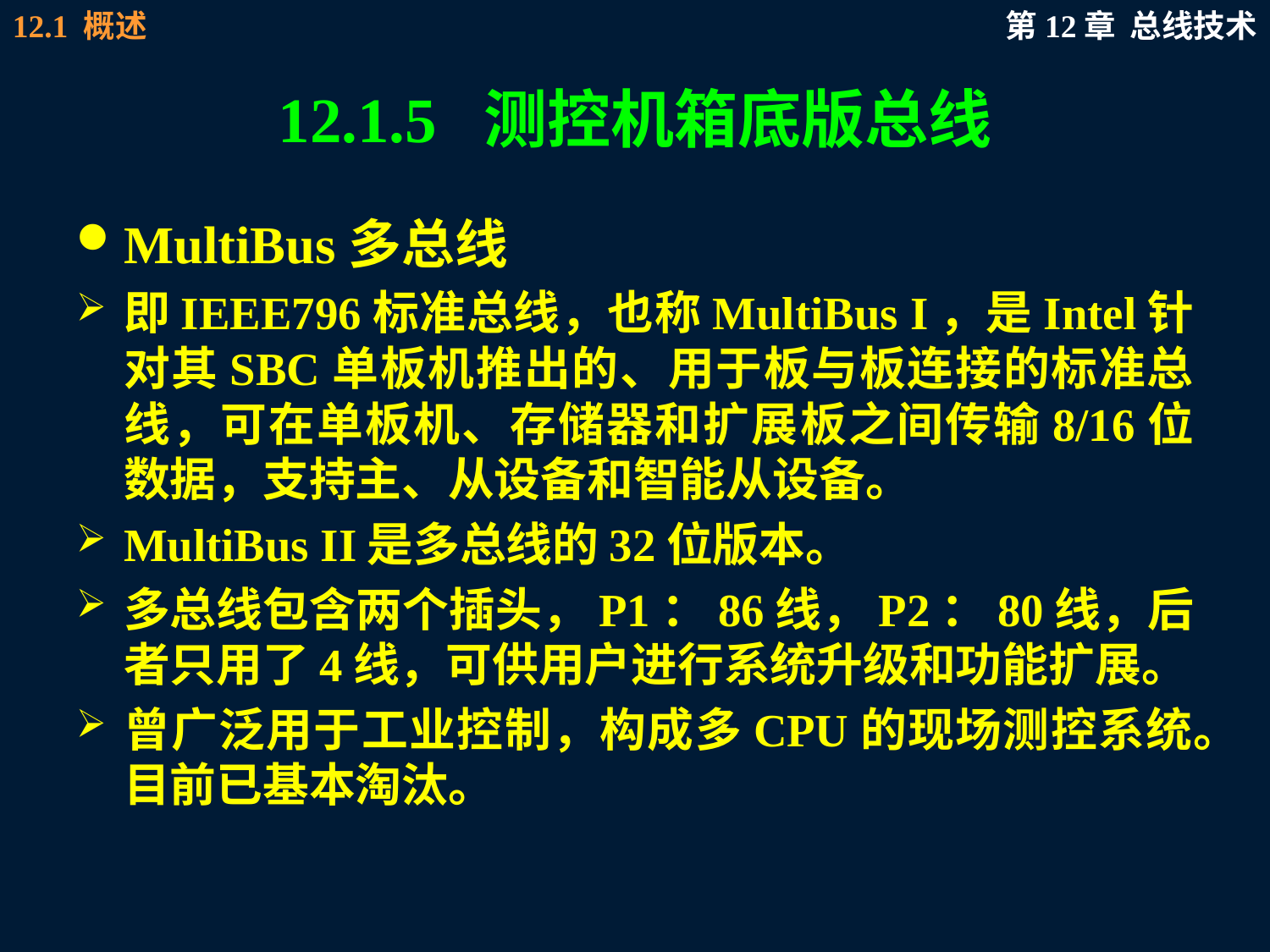

# 12.1.5  测控机箱底版总线
MultiBus多总线
即IEEE796标准总线，也称MultiBus I，是Intel针对其SBC单板机推出的、用于板与板连接的标准总线，可在单板机、存储器和扩展板之间传输8/16位数据，支持主、从设备和智能从设备。
MultiBus II是多总线的32位版本。
多总线包含两个插头，P1：86线，P2：80线，后者只用了4线，可供用户进行系统升级和功能扩展。
曾广泛用于工业控制，构成多CPU的现场测控系统。目前已基本淘汰。